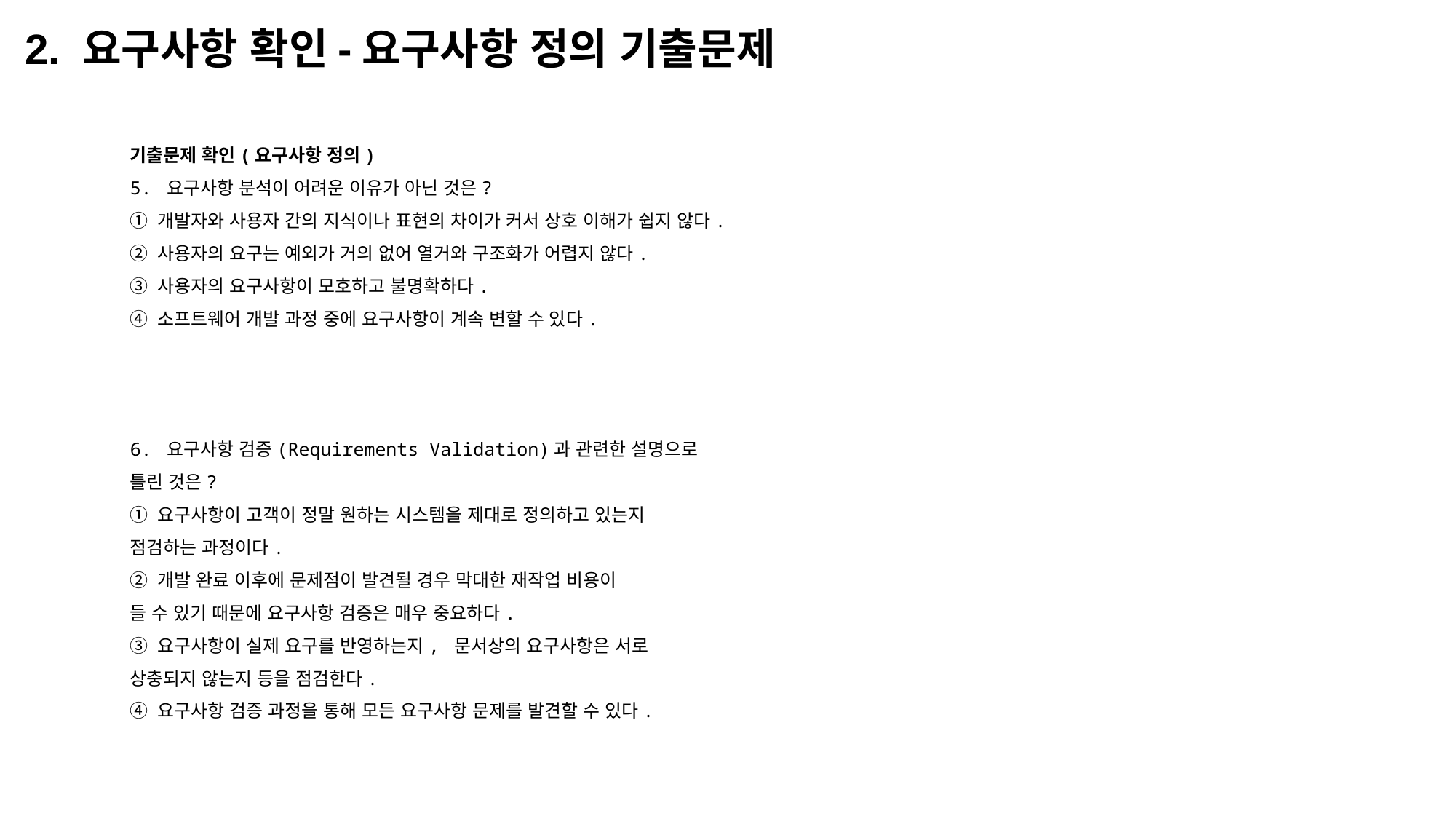

2. 요구사항 확인-요구사항 정의 기출문제
기출문제 확인(요구사항 정의)
5. 요구사항 분석이 어려운 이유가 아닌 것은?
① 개발자와 사용자 간의 지식이나 표현의 차이가 커서 상호 이해가 쉽지 않다.
② 사용자의 요구는 예외가 거의 없어 열거와 구조화가 어렵지 않다.
③ 사용자의 요구사항이 모호하고 불명확하다.
④ 소프트웨어 개발 과정 중에 요구사항이 계속 변할 수 있다.

6. 요구사항 검증(Requirements Validation)과 관련한 설명으로
틀린 것은?
① 요구사항이 고객이 정말 원하는 시스템을 제대로 정의하고 있는지 점검하는 과정이다.
② 개발 완료 이후에 문제점이 발견될 경우 막대한 재작업 비용이
들 수 있기 때문에 요구사항 검증은 매우 중요하다.
③ 요구사항이 실제 요구를 반영하는지, 문서상의 요구사항은 서로 상충되지 않는지 등을 점검한다.
④ 요구사항 검증 과정을 통해 모든 요구사항 문제를 발견할 수 있다.